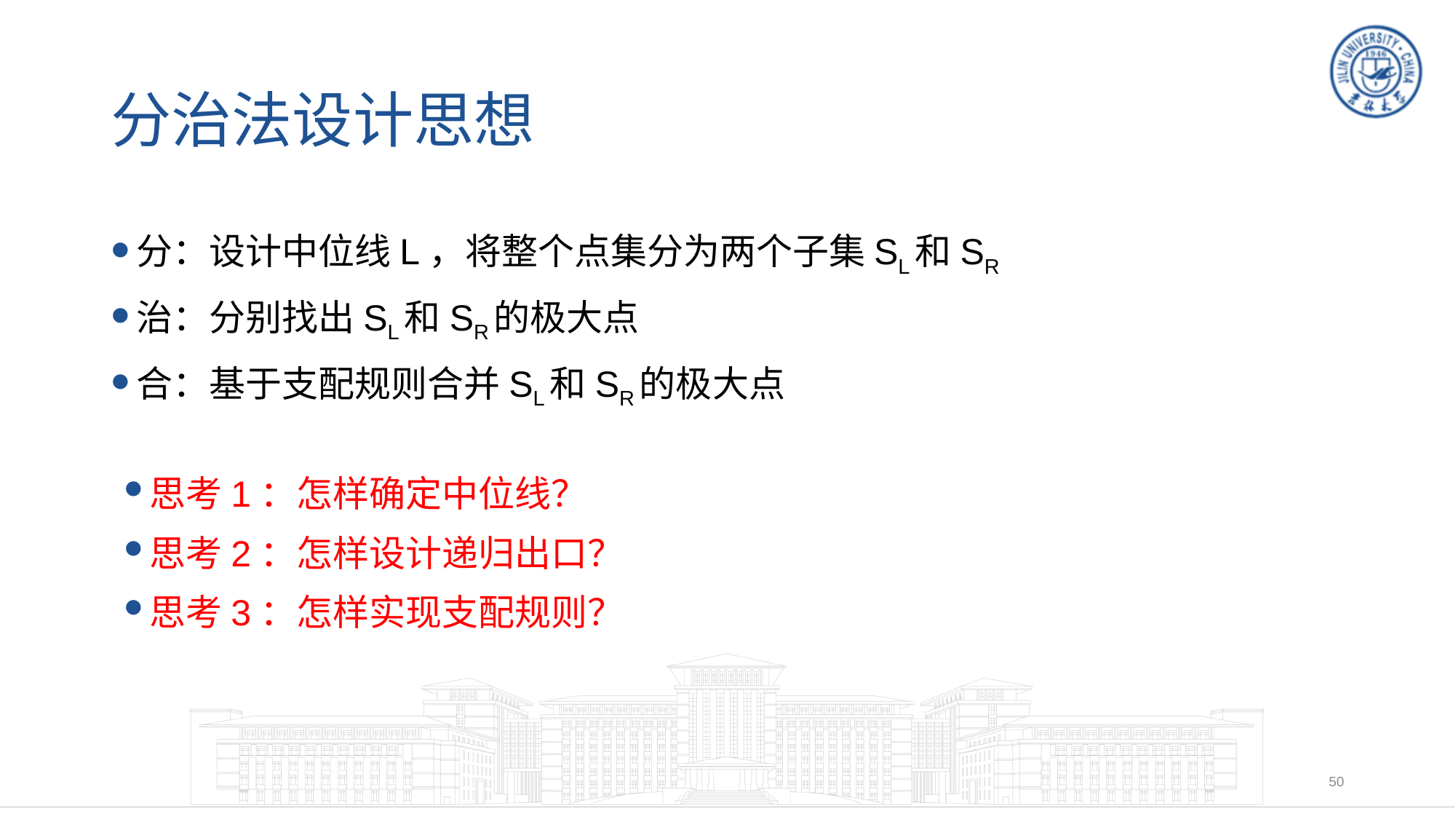

# 分治法设计思想
分：设计中位线L，将整个点集分为两个子集SL和SR
治：分别找出SL和SR的极大点
合：基于支配规则合并SL和SR的极大点
思考1：怎样确定中位线？
思考2：怎样设计递归出口？
思考3：怎样实现支配规则？
50